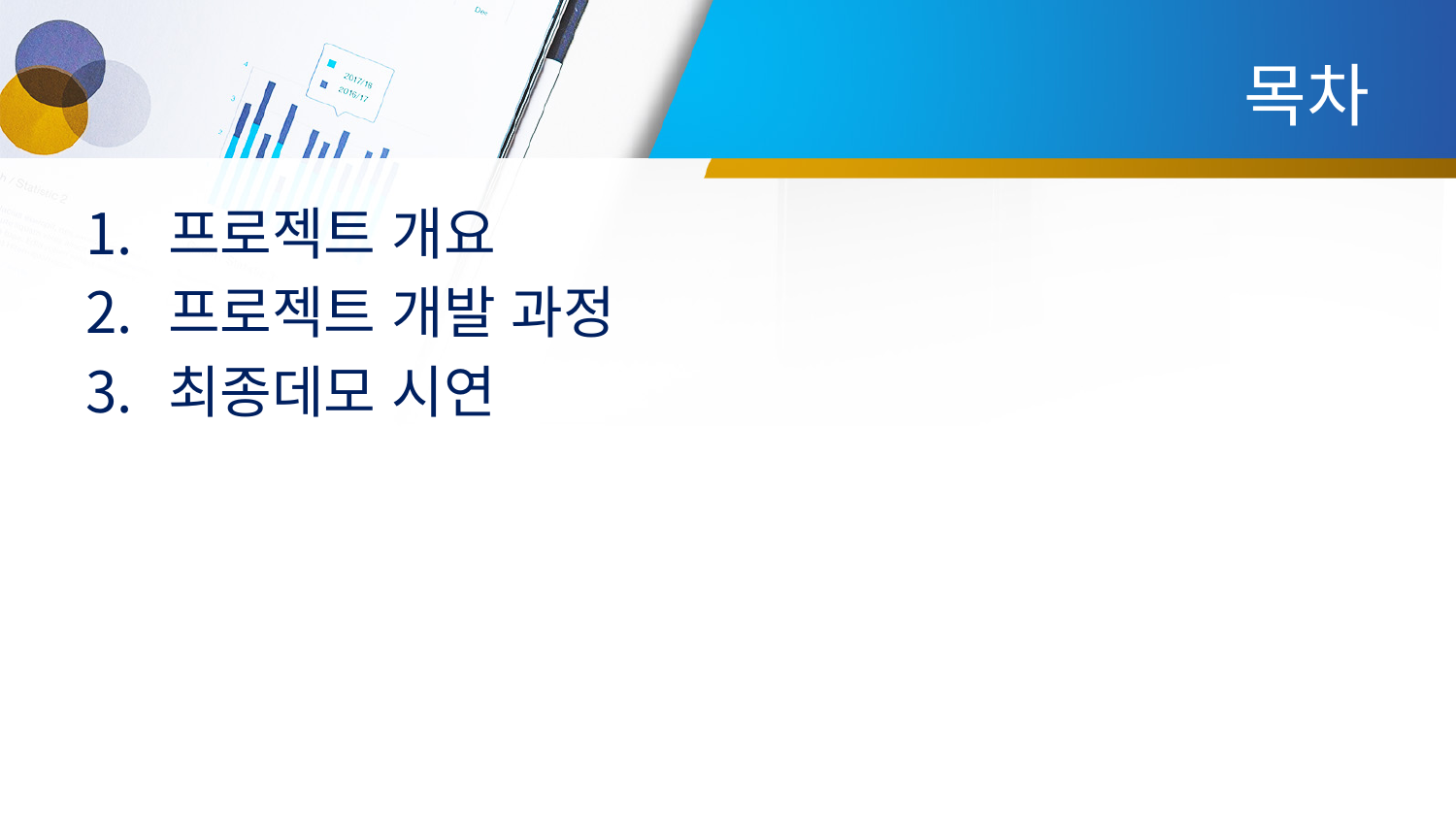

# 목차
프로젝트 개요
프로젝트 개발 과정
최종데모 시연